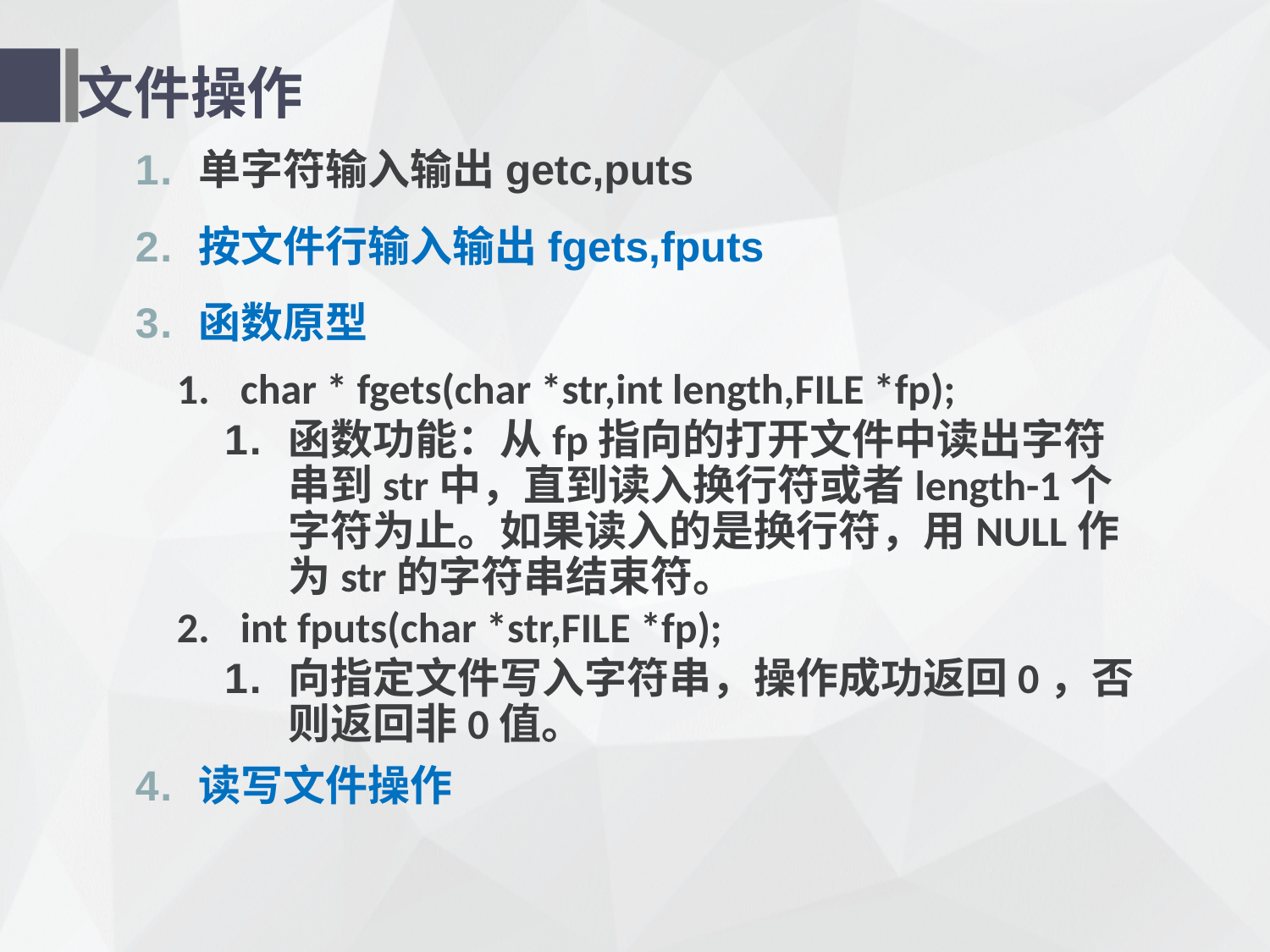

# 文件操作
单字符输入输出getc,puts
按文件行输入输出fgets,fputs
函数原型
char * fgets(char *str,int length,FILE *fp);
函数功能：从fp指向的打开文件中读出字符串到str中，直到读入换行符或者length-1个字符为止。如果读入的是换行符，用NULL作为str的字符串结束符。
int fputs(char *str,FILE *fp);
向指定文件写入字符串，操作成功返回0，否则返回非0值。
读写文件操作